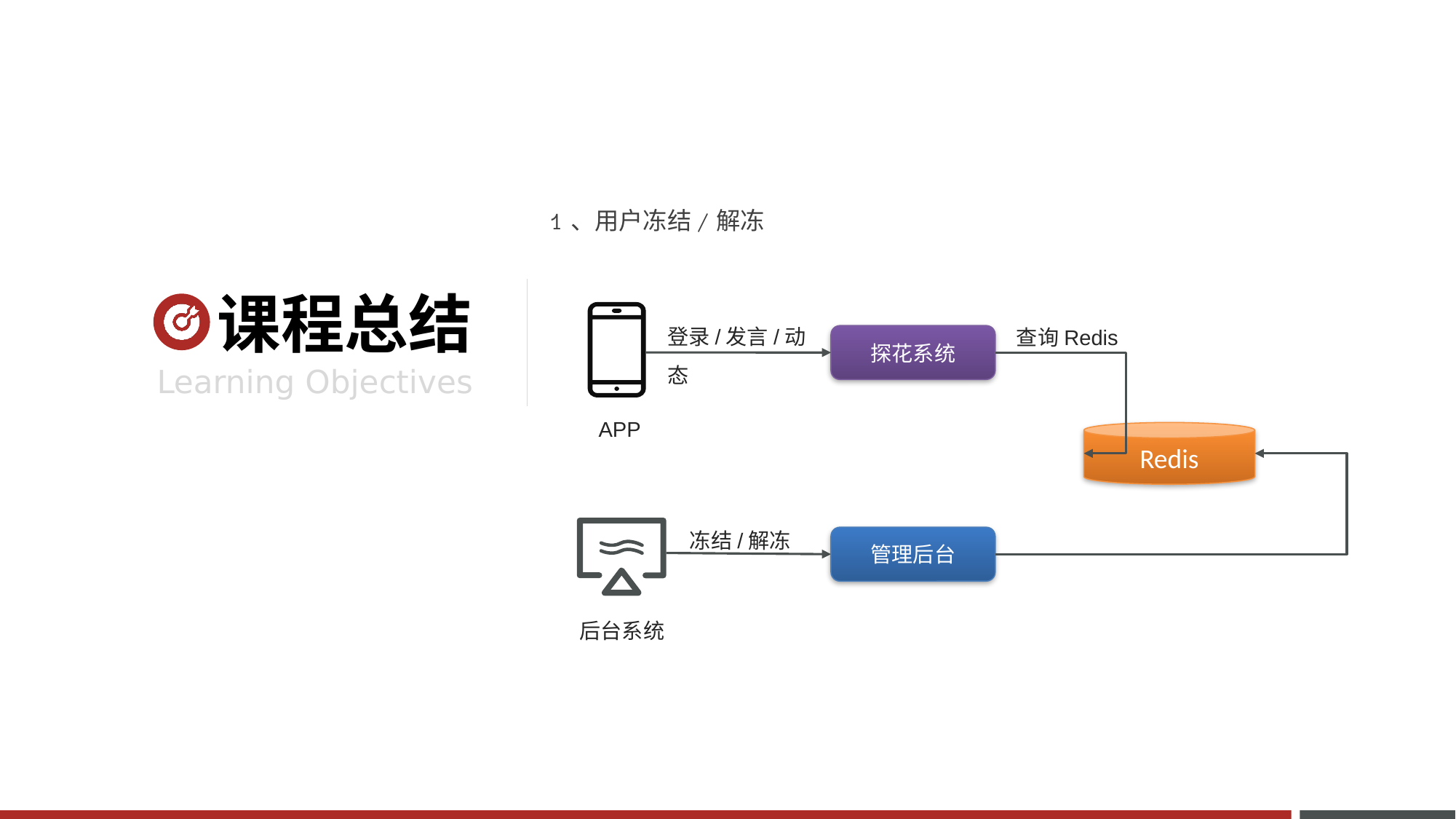

1、用户冻结/解冻

APP
登录/发言/动态
查询Redis
探花系统
Redis
冻结/解冻

  后台系统
管理后台